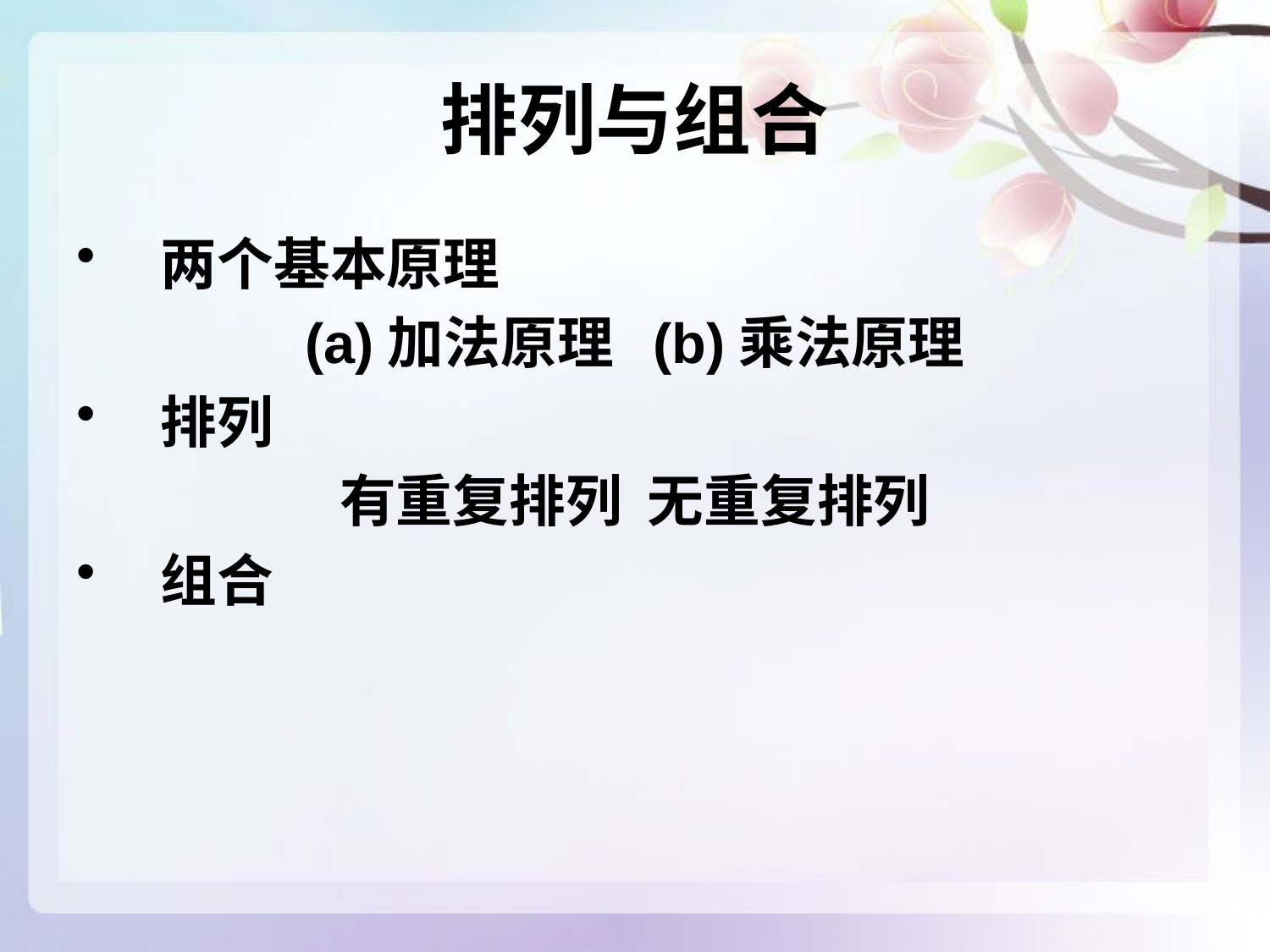

# 排列与组合
两个基本原理
(a)加法原理  (b)乘法原理
排列
有重复排列  无重复排列
组合